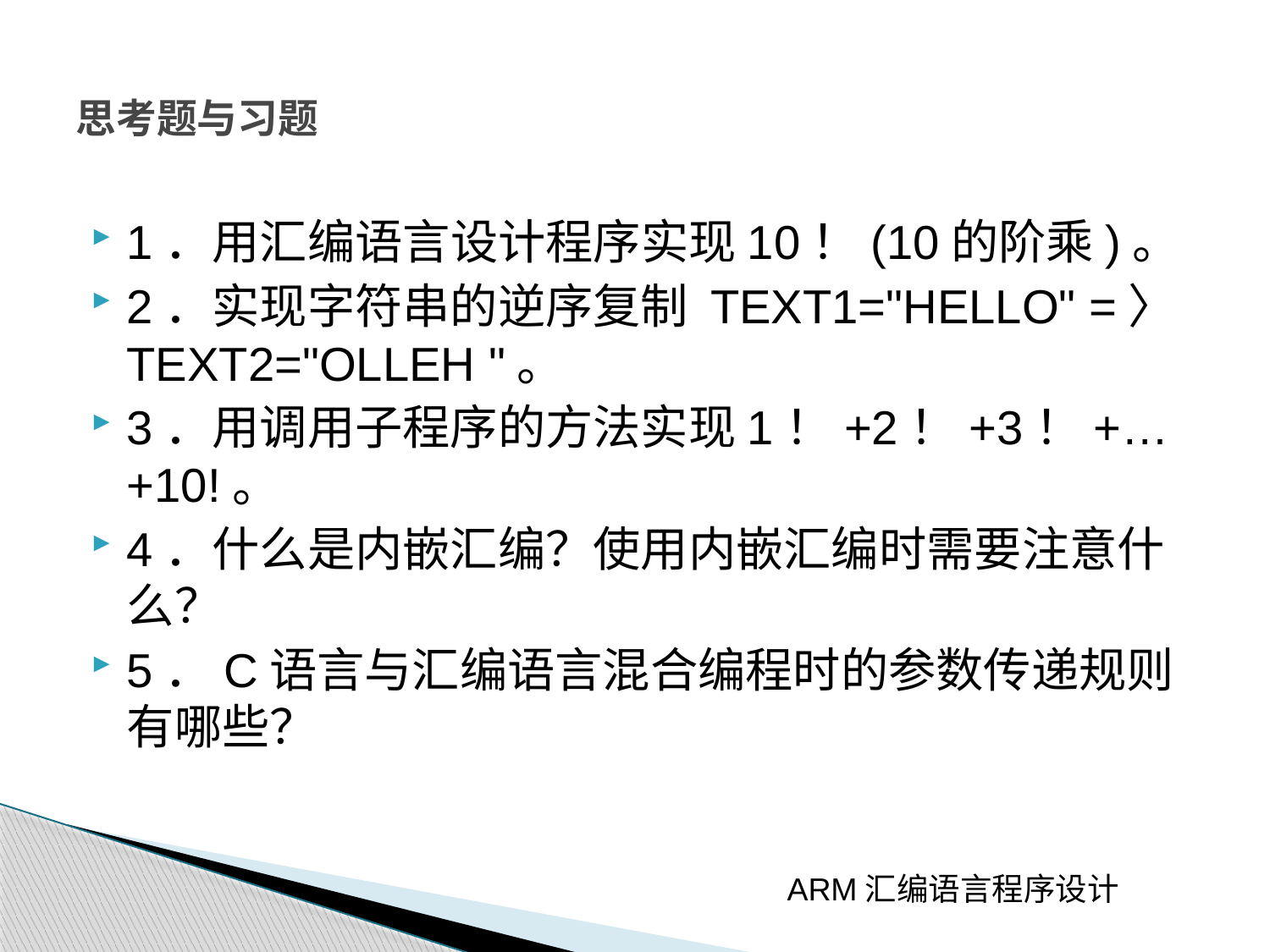

# 思考题与习题
1．用汇编语言设计程序实现10！(10的阶乘)。
2．实现字符串的逆序复制 TEXT1="HELLO" =〉TEXT2="OLLEH "。
3．用调用子程序的方法实现1！+2！+3！+…+10!。
4．什么是内嵌汇编？使用内嵌汇编时需要注意什么？
5．C语言与汇编语言混合编程时的参数传递规则有哪些？

         ARM汇编语言程序设计